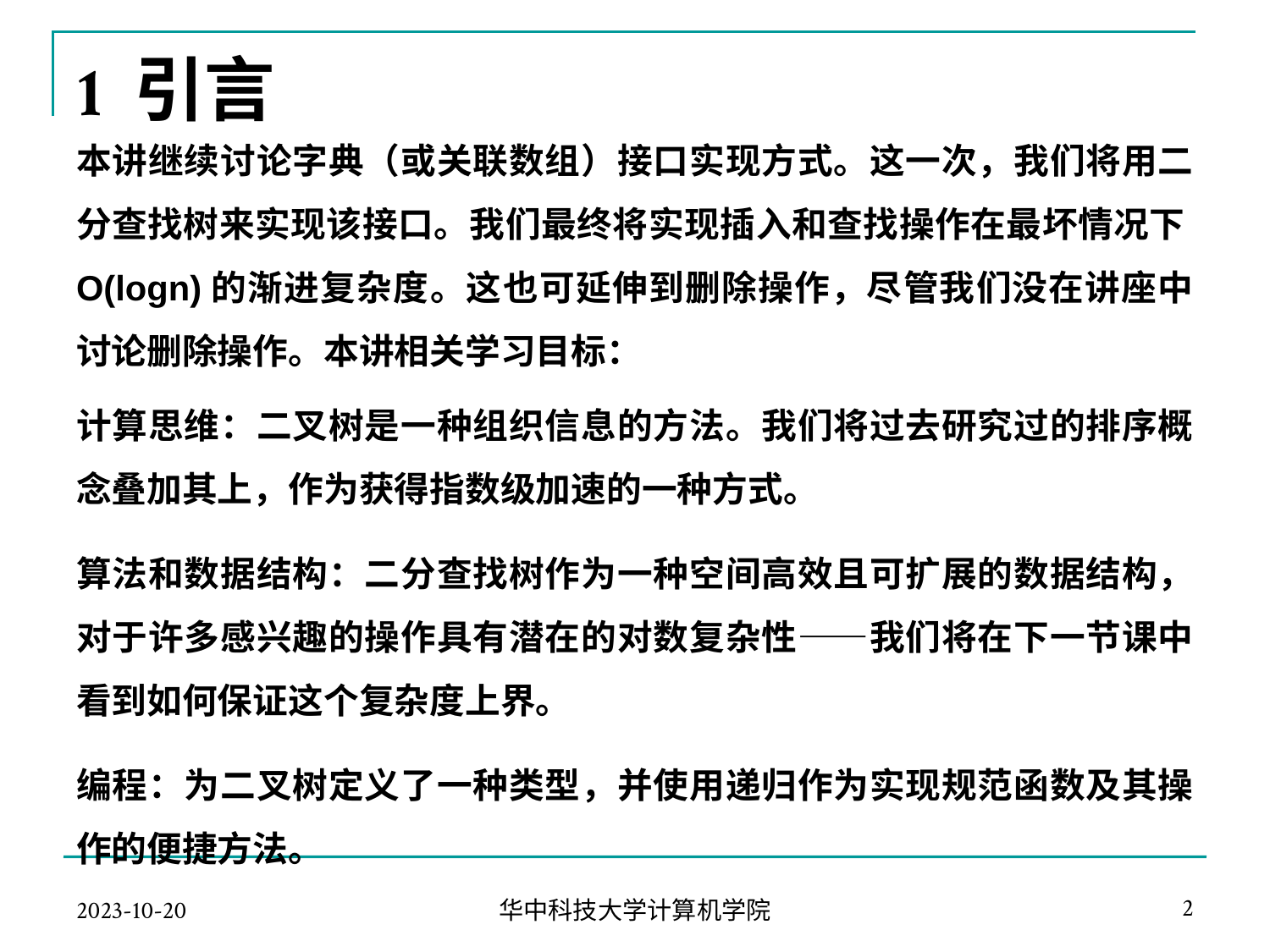

# 1 引言
本讲继续讨论字典（或关联数组）接口实现方式。这一次，我们将用二分查找树来实现该接口。我们最终将实现插入和查找操作在最坏情况下O(logn)的渐进复杂度。这也可延伸到删除操作，尽管我们没在讲座中讨论删除操作。本讲相关学习目标：
计算思维：二叉树是一种组织信息的方法。我们将过去研究过的排序概念叠加其上，作为获得指数级加速的一种方式。
算法和数据结构：二分查找树作为一种空间高效且可扩展的数据结构，对于许多感兴趣的操作具有潜在的对数复杂性——我们将在下一节课中看到如何保证这个复杂度上界。
编程：为二叉树定义了一种类型，并使用递归作为实现规范函数及其操作的便捷方法。
2023-10-20
2
华中科技大学计算机学院